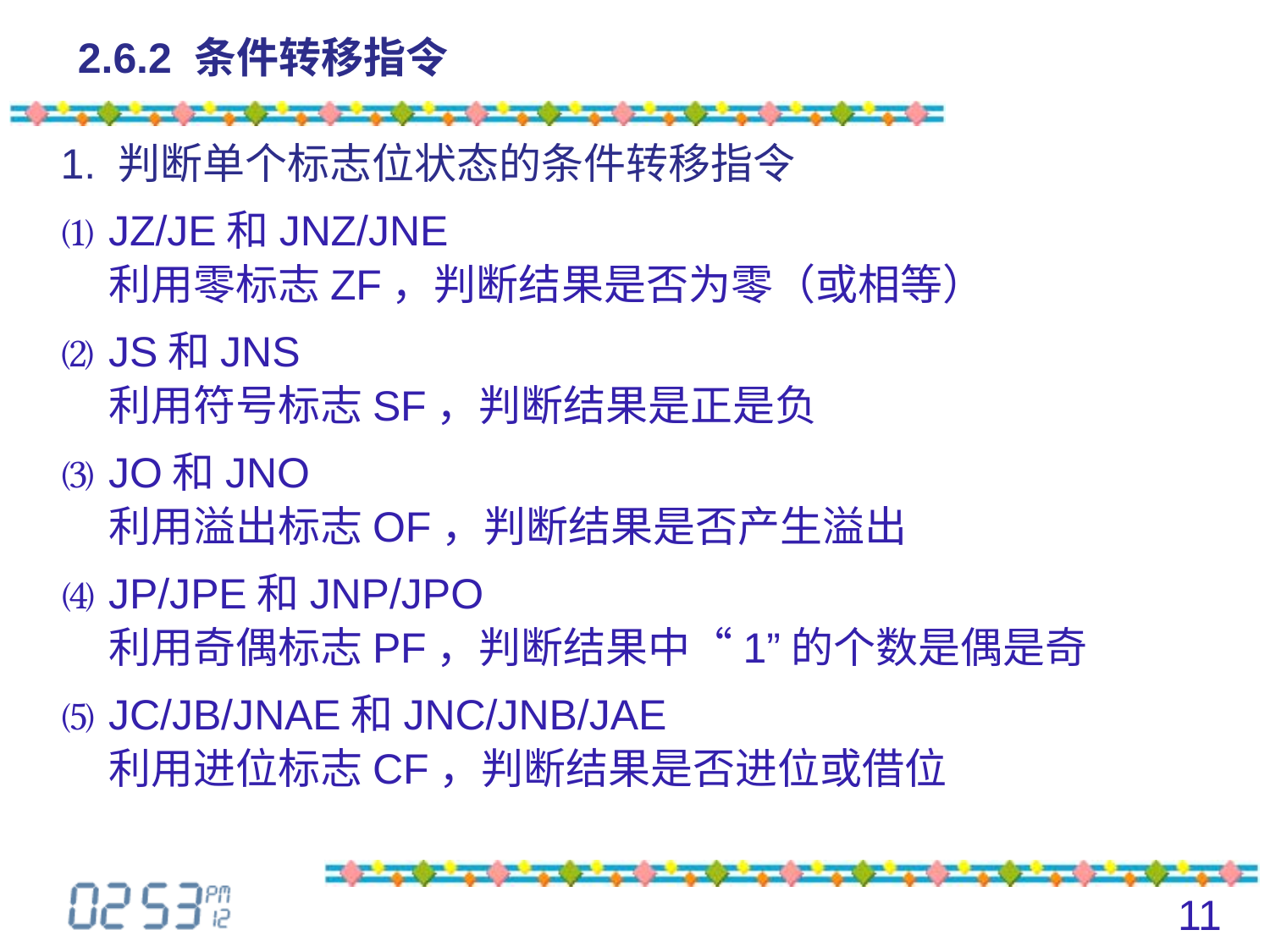

# 2.6.2 条件转移指令
1. 判断单个标志位状态的条件转移指令
⑴ JZ/JE和JNZ/JNE
	利用零标志ZF，判断结果是否为零（或相等）
⑵ JS和JNS
	利用符号标志SF，判断结果是正是负
⑶ JO和JNO
	利用溢出标志OF，判断结果是否产生溢出
⑷ JP/JPE和JNP/JPO
	利用奇偶标志PF，判断结果中“1”的个数是偶是奇
⑸ JC/JB/JNAE和JNC/JNB/JAE
	利用进位标志CF，判断结果是否进位或借位